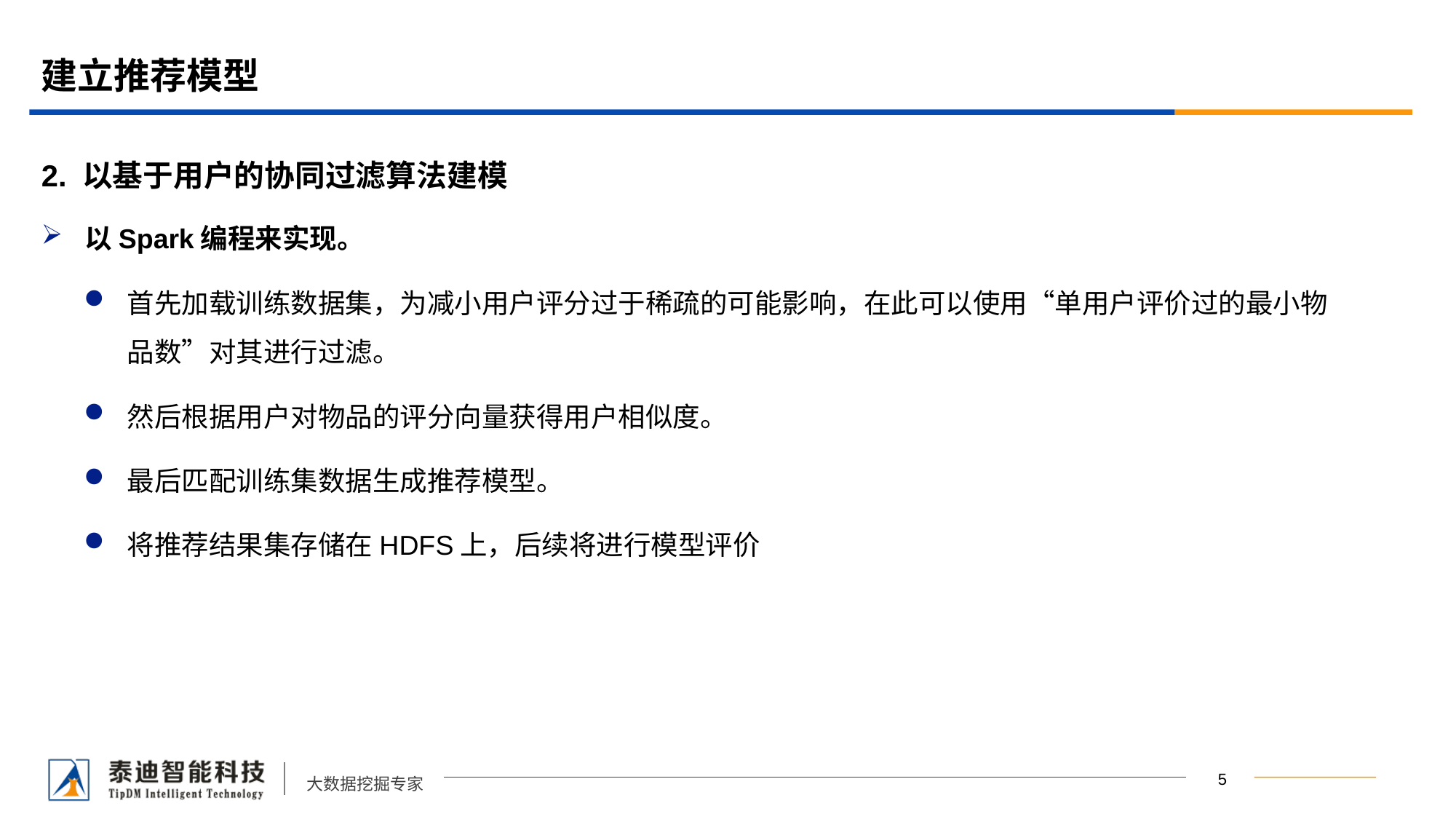

# 建立推荐模型
2. 以基于用户的协同过滤算法建模
以Spark编程来实现。
首先加载训练数据集，为减小用户评分过于稀疏的可能影响，在此可以使用“单用户评价过的最小物品数”对其进行过滤。
然后根据用户对物品的评分向量获得用户相似度。
最后匹配训练集数据生成推荐模型。
将推荐结果集存储在HDFS上，后续将进行模型评价